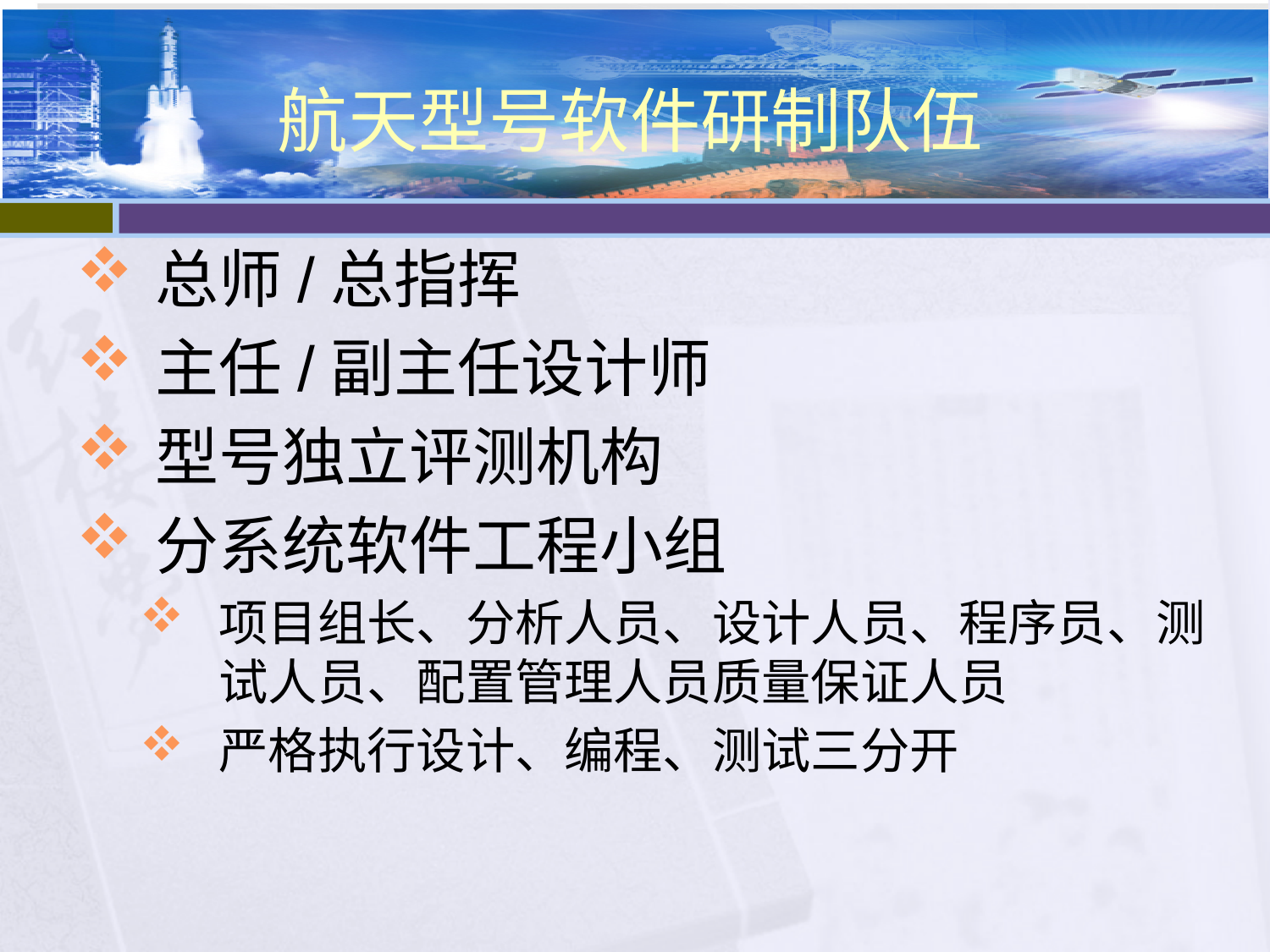

# 航天型号软件研制队伍

总师/总指挥
主任/副主任设计师
型号独立评测机构
分系统软件工程小组
项目组长、分析人员、设计人员、程序员、测试人员、配置管理人员质量保证人员
严格执行设计、编程、测试三分开